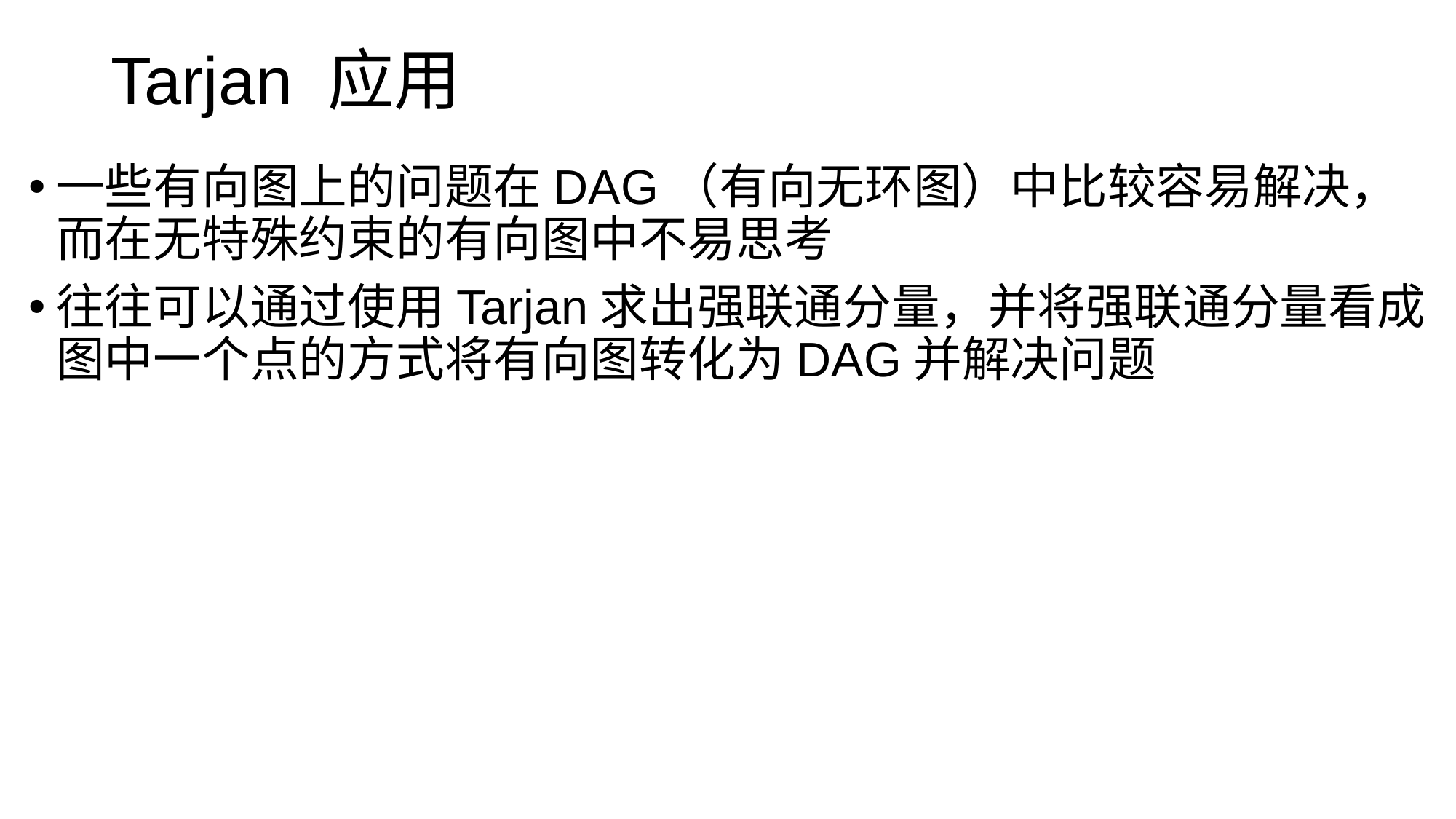

# Tarjan 应用
一些有向图上的问题在DAG（有向无环图）中比较容易解决，而在无特殊约束的有向图中不易思考
往往可以通过使用Tarjan求出强联通分量，并将强联通分量看成图中一个点的方式将有向图转化为DAG并解决问题